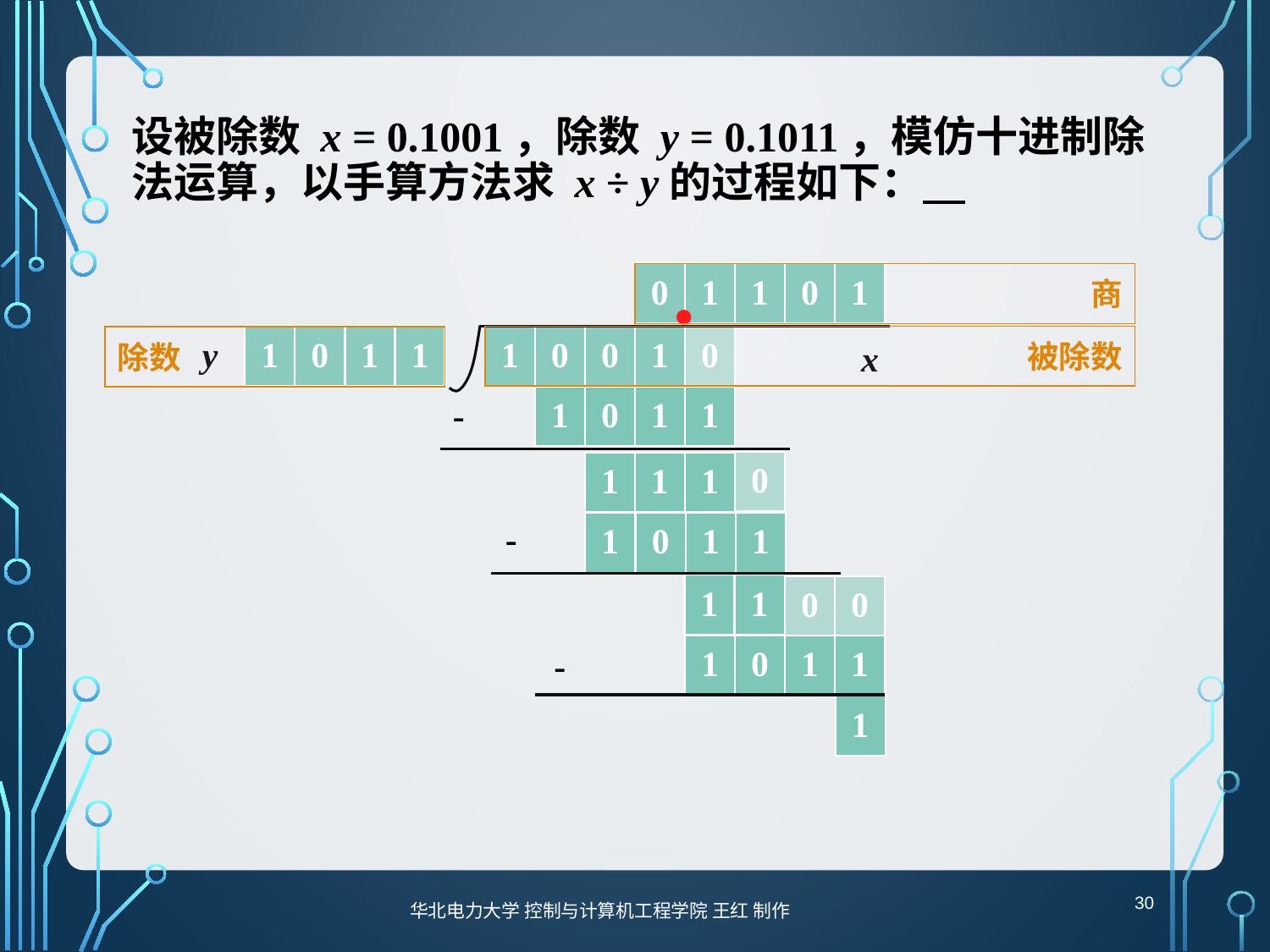

# 设被除数 x = 0.1001，除数 y = 0.1011，模仿十进制除法运算，以手算方法求 x ÷ y的过程如下：
0
1
1
0
1
商

1
0
0
1
y
1
0
1
1
被除数
0
除数
x
1
0
1
1
-
0
1
1
1
-
1
0
1
1
1
1
0
0
1
0
1
1
-
1
华北电力大学 控制与计算机工程学院 王红 制作
30